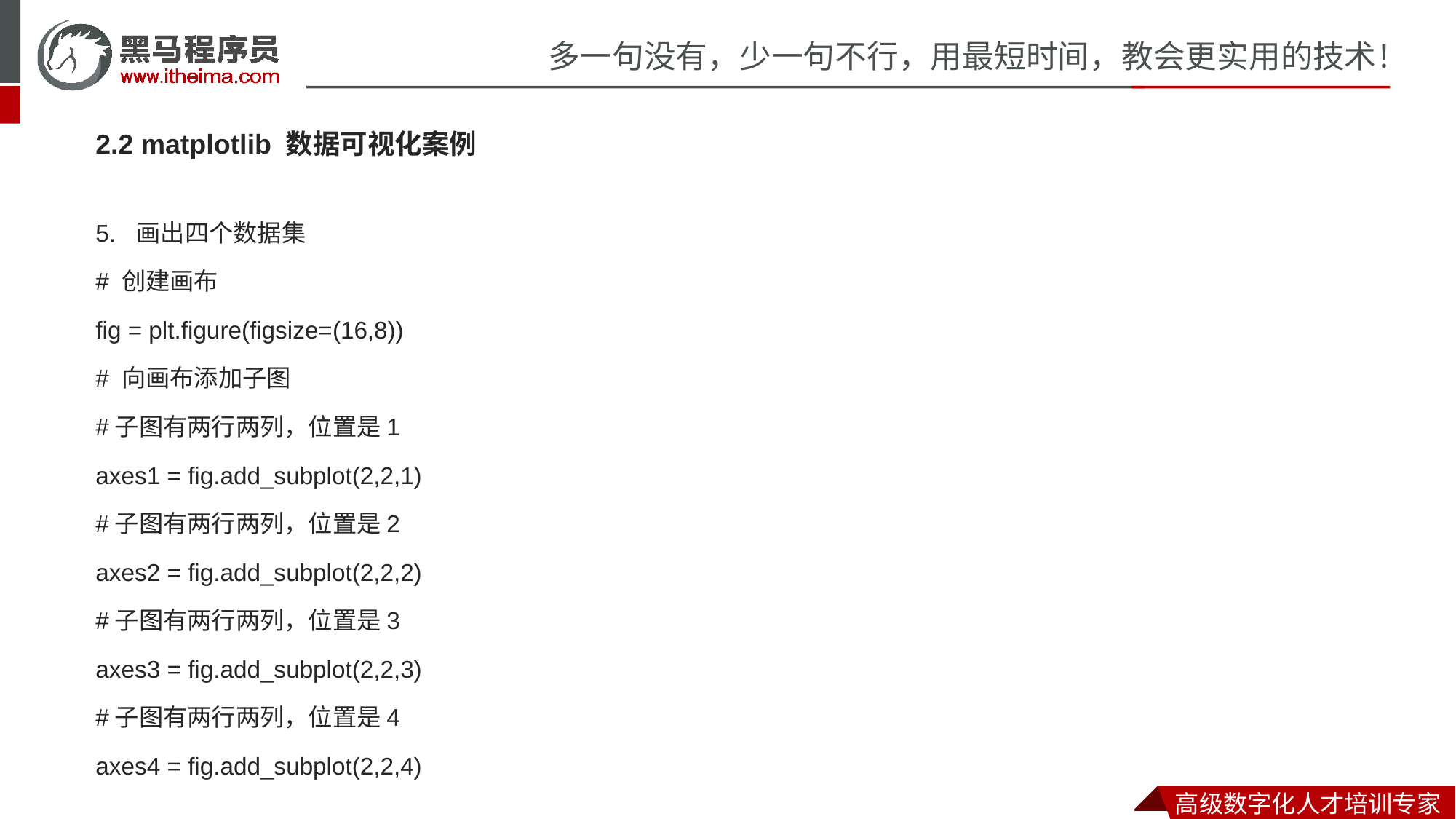

2.2 matplotlib 数据可视化案例
画出四个数据集
# 创建画布
fig = plt.figure(figsize=(16,8))
# 向画布添加子图
#子图有两行两列，位置是1
axes1 = fig.add_subplot(2,2,1)
#子图有两行两列，位置是2
axes2 = fig.add_subplot(2,2,2)
#子图有两行两列，位置是3
axes3 = fig.add_subplot(2,2,3)
#子图有两行两列，位置是4
axes4 = fig.add_subplot(2,2,4)